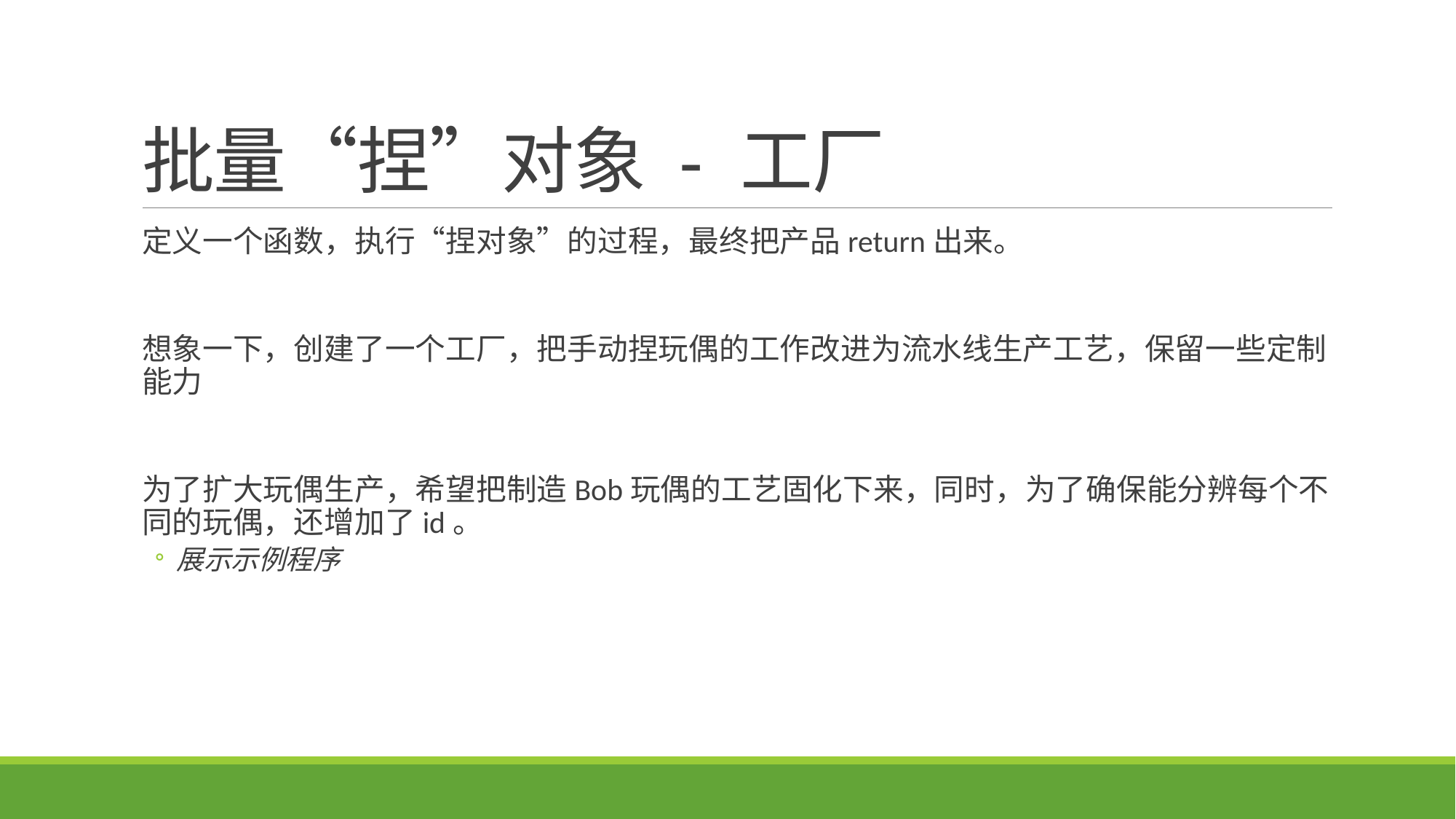

# 批量“捏”对象 - 工厂
定义一个函数，执行“捏对象”的过程，最终把产品return出来。

想象一下，创建了一个工厂，把手动捏玩偶的工作改进为流水线生产工艺，保留一些定制能力

为了扩大玩偶生产，希望把制造Bob玩偶的工艺固化下来，同时，为了确保能分辨每个不同的玩偶，还增加了id。
展示示例程序